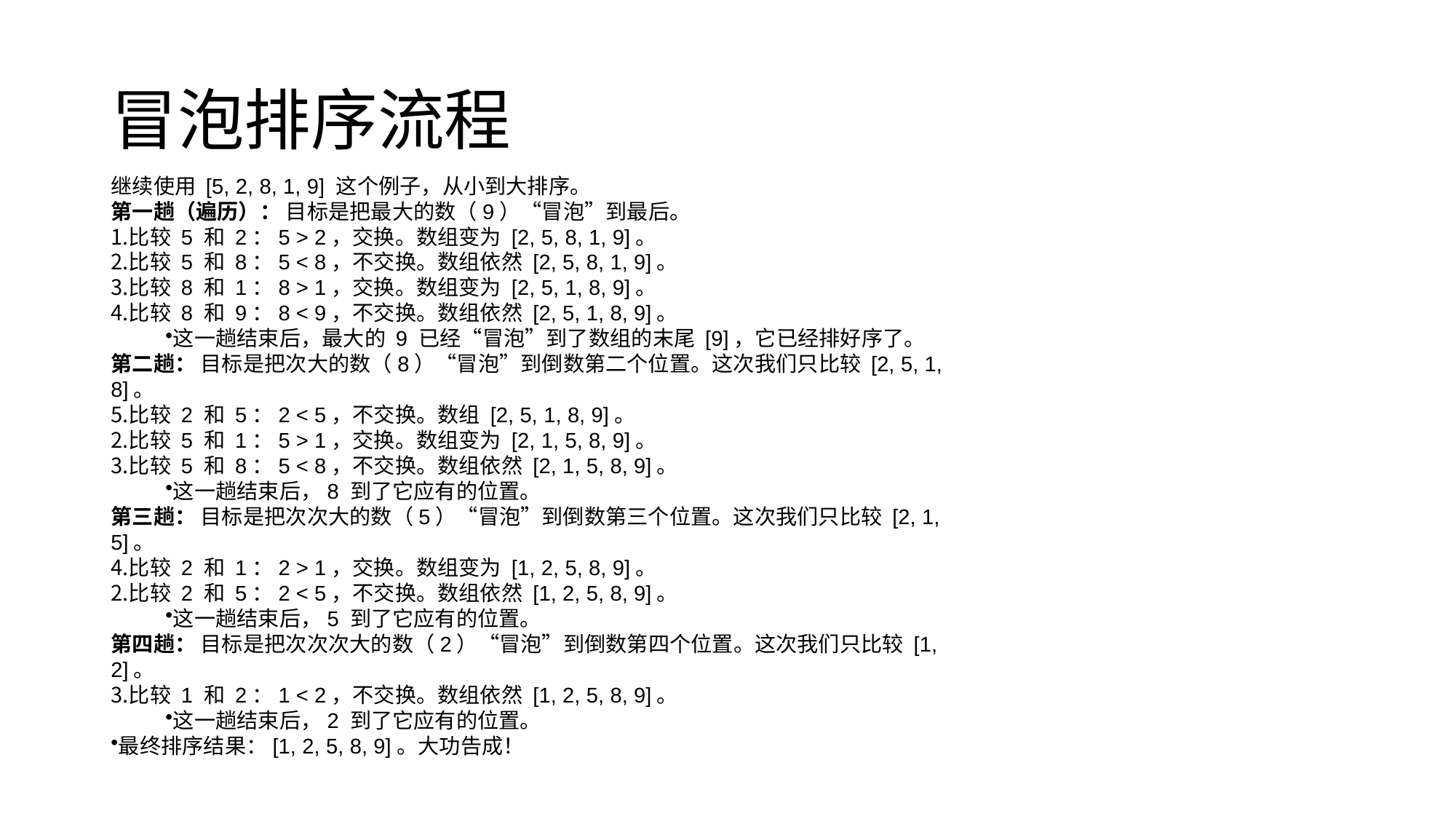

# 冒泡排序流程
继续使用 [5, 2, 8, 1, 9] 这个例子，从小到大排序。
第一趟（遍历）： 目标是把最大的数（9）“冒泡”到最后。
比较 5 和 2：5 > 2，交换。数组变为 [2, 5, 8, 1, 9]。
比较 5 和 8：5 < 8，不交换。数组依然 [2, 5, 8, 1, 9]。
比较 8 和 1：8 > 1，交换。数组变为 [2, 5, 1, 8, 9]。
比较 8 和 9：8 < 9，不交换。数组依然 [2, 5, 1, 8, 9]。
这一趟结束后，最大的 9 已经“冒泡”到了数组的末尾 [9]，它已经排好序了。
第二趟： 目标是把次大的数（8）“冒泡”到倒数第二个位置。这次我们只比较 [2, 5, 1, 8]。
比较 2 和 5：2 < 5，不交换。数组 [2, 5, 1, 8, 9]。
比较 5 和 1：5 > 1，交换。数组变为 [2, 1, 5, 8, 9]。
比较 5 和 8：5 < 8，不交换。数组依然 [2, 1, 5, 8, 9]。
这一趟结束后，8 到了它应有的位置。
第三趟： 目标是把次次大的数（5）“冒泡”到倒数第三个位置。这次我们只比较 [2, 1, 5]。
比较 2 和 1：2 > 1，交换。数组变为 [1, 2, 5, 8, 9]。
比较 2 和 5：2 < 5，不交换。数组依然 [1, 2, 5, 8, 9]。
这一趟结束后，5 到了它应有的位置。
第四趟： 目标是把次次次大的数（2）“冒泡”到倒数第四个位置。这次我们只比较 [1, 2]。
比较 1 和 2：1 < 2，不交换。数组依然 [1, 2, 5, 8, 9]。
这一趟结束后，2 到了它应有的位置。
最终排序结果：[1, 2, 5, 8, 9]。大功告成！